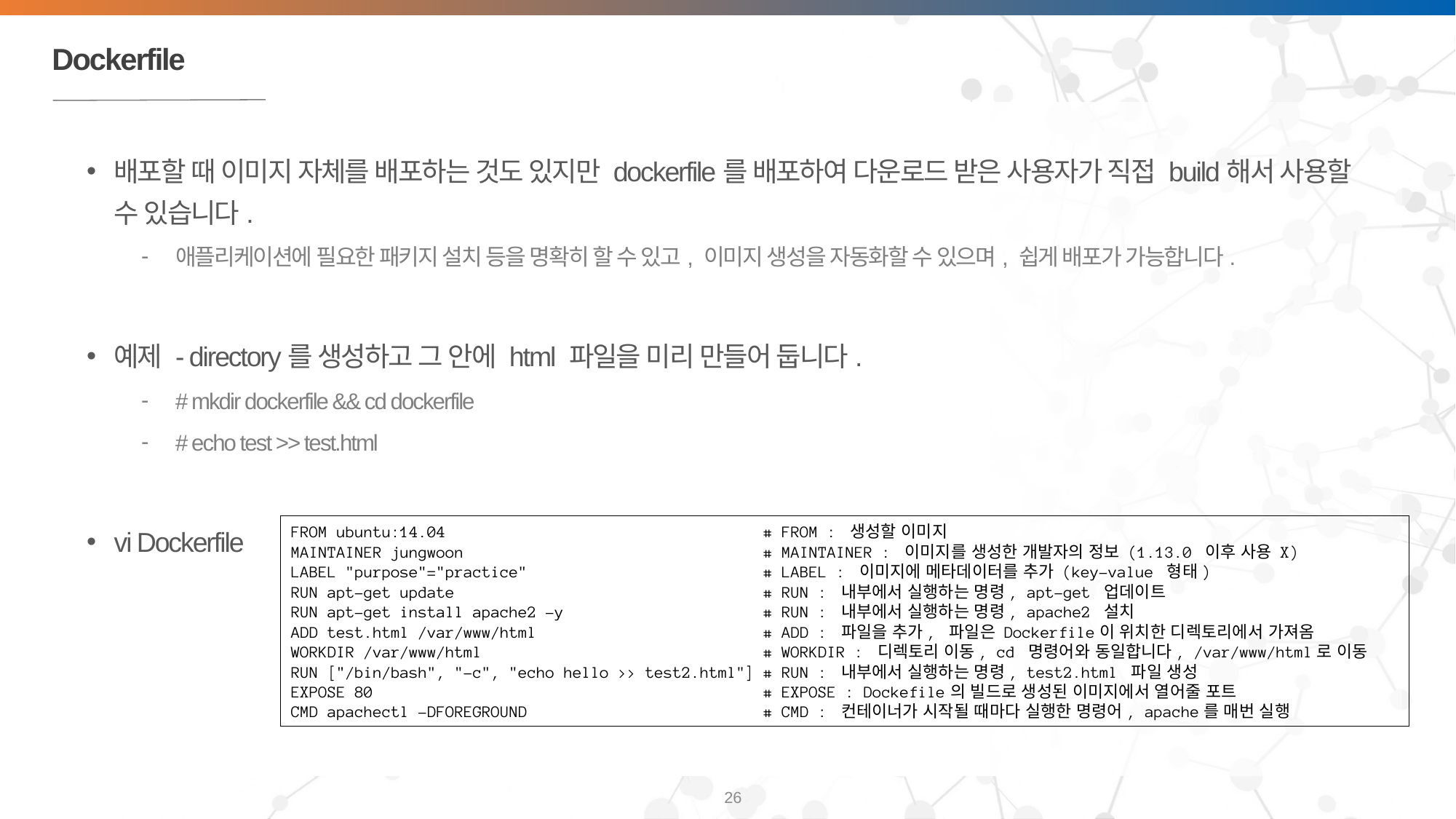

# Dockerfile

배포할 때 이미지 자체를 배포하는 것도 있지만 dockerfile를 배포하여 다운로드 받은 사용자가 직접 build해서 사용할 수 있습니다.
애플리케이션에 필요한 패키지 설치 등을 명확히 할 수 있고, 이미지 생성을 자동화할 수 있으며, 쉽게 배포가 가능합니다.

예제 - directory를 생성하고 그 안에 html 파일을 미리 만들어 둡니다.
# mkdir dockerfile && cd dockerfile
# echo test >> test.html

vi Dockerfile

FROM ubuntu:14.04                                   # FROM : 생성할 이미지
MAINTAINER jungwoon                                 # MAINTAINER : 이미지를 생성한 개발자의 정보 (1.13.0 이후 사용 X)
LABEL "purpose"="practice"                          # LABEL : 이미지에 메타데이터를 추가 (key-value 형태)
RUN apt-get update                                  # RUN : 내부에서 실행하는 명령, apt-get 업데이트
RUN apt-get install apache2 -y                      # RUN : 내부에서 실행하는 명령, apache2 설치
ADD test.html /var/www/html                         # ADD : 파일을 추가, 파일은 Dockerfile이 위치한 디렉토리에서 가져옴
WORKDIR /var/www/html                               # WORKDIR : 디렉토리 이동, cd 명령어와 동일합니다, /var/www/html로 이동
RUN ["/bin/bash", "-c", "echo hello >> test2.html"] # RUN : 내부에서 실행하는 명령, test2.html 파일 생성
EXPOSE 80                                           # EXPOSE : Dockefile의 빌드로 생성된 이미지에서 열어줄 포트
CMD apachectl -DFOREGROUND                          # CMD : 컨테이너가 시작될 때마다 실행한 명령어, apache를 매번 실행
26